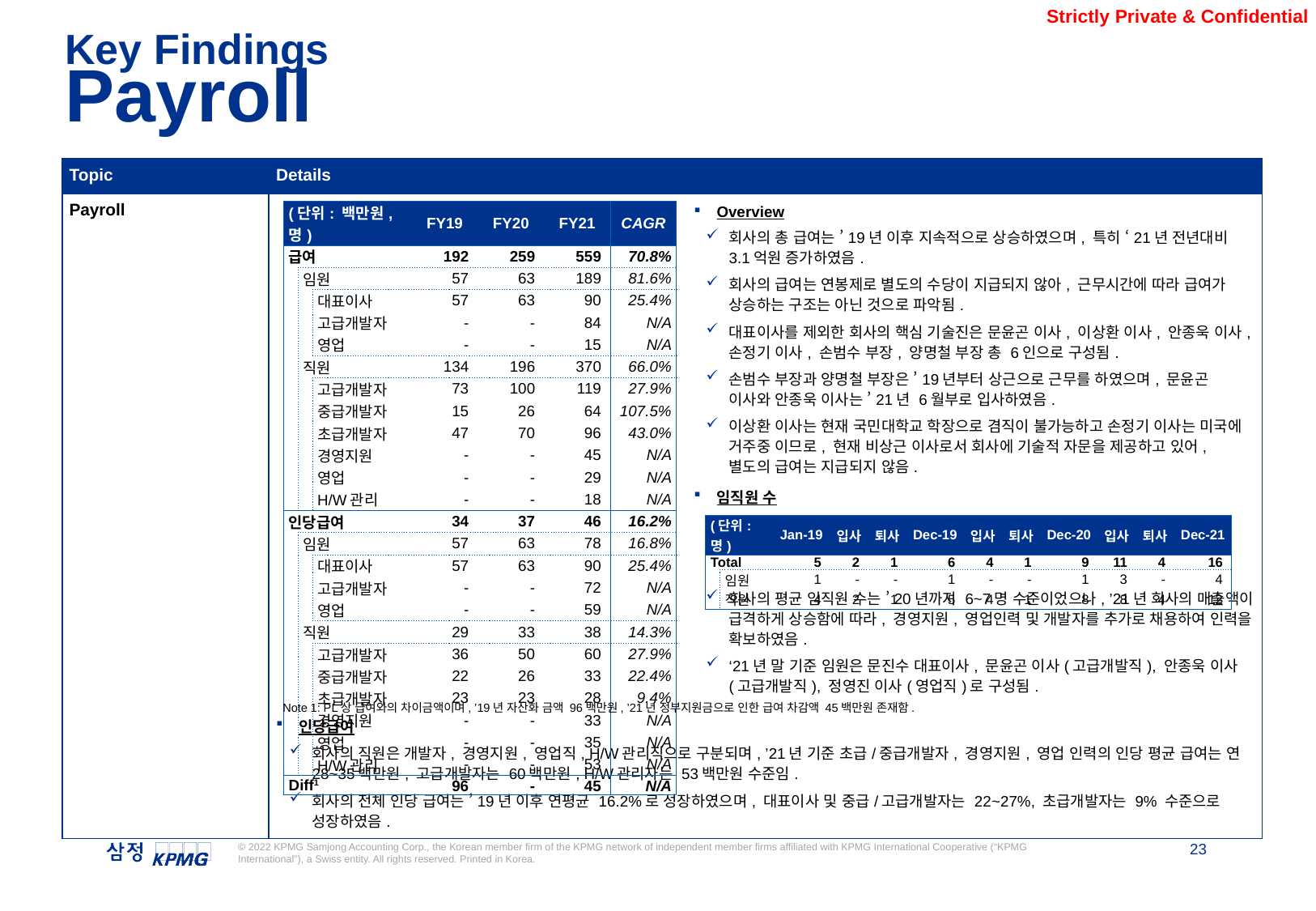

Key Findings
Payroll
| Topic | Details |
| --- | --- |
| Payroll | Overview 회사의 총 급여는 ’19년 이후 지속적으로 상승하였으며, 특히 ‘21년 전년대비 3.1억원 증가하였음. 회사의 급여는 연봉제로 별도의 수당이 지급되지 않아, 근무시간에 따라 급여가 상승하는 구조는 아닌 것으로 파악됨. 대표이사를 제외한 회사의 핵심 기술진은 문윤곤 이사, 이상환 이사, 안종욱 이사, 손정기 이사, 손범수 부장, 양명철 부장 총 6인으로 구성됨. 손범수 부장과 양명철 부장은 ’19년부터 상근으로 근무를 하였으며, 문윤곤 이사와 안종욱 이사는 ’21년 6월부로 입사하였음. 이상환 이사는 현재 국민대학교 학장으로 겸직이 불가능하고 손정기 이사는 미국에 거주중 이므로, 현재 비상근 이사로서 회사에 기술적 자문을 제공하고 있어, 별도의 급여는 지급되지 않음. 임직원 수 회사의 평균 임직원 수는 ’20년까지 6~7명 수준이었으나, ’21년 회사의 매출액이 급격하게 상승함에 따라, 경영지원, 영업인력 및 개발자를 추가로 채용하여 인력을 확보하였음. ‘21년 말 기준 임원은 문진수 대표이사, 문윤곤 이사(고급개발직), 안종욱 이사(고급개발직), 정영진 이사(영업직)로 구성됨. 인당급여 회사의 직원은 개발자, 경영지원, 영업직, H/W관리직으로 구분되며, ’21년 기준 초급/중급개발자, 경영지원, 영업 인력의 인당 평균 급여는 연 28~35백만원, 고급개발자는 60백만원, H/W관리자는 53백만원 수준임. 회사의 전체 인당 급여는 ’19년 이후 연평균 16.2%로 성장하였으며, 대표이사 및 중급/고급개발자는 22~27%, 초급개발자는 9% 수준으로 성장하였음. |
| (단위: 백만원, 명) |  |  | FY19 | FY20 | FY21 | CAGR |
| --- | --- | --- | --- | --- | --- | --- |
| 급여 |  |  | 192 | 259 | 559 | 70.8% |
|  | 임원 |  | 57 | 63 | 189 | 81.6% |
|  |  | 대표이사 | 57 | 63 | 90 | 25.4% |
|  |  | 고급개발자 | - | - | 84 | N/A |
|  |  | 영업 | - | - | 15 | N/A |
|  | 직원 |  | 134 | 196 | 370 | 66.0% |
|  |  | 고급개발자 | 73 | 100 | 119 | 27.9% |
|  |  | 중급개발자 | 15 | 26 | 64 | 107.5% |
|  |  | 초급개발자 | 47 | 70 | 96 | 43.0% |
|  |  | 경영지원 | - | - | 45 | N/A |
|  |  | 영업 | - | - | 29 | N/A |
|  |  | H/W관리 | - | - | 18 | N/A |
| 인당급여 |  |  | 34 | 37 | 46 | 16.2% |
|  | 임원 |  | 57 | 63 | 78 | 16.8% |
|  |  | 대표이사 | 57 | 63 | 90 | 25.4% |
|  |  | 고급개발자 | - | - | 72 | N/A |
|  |  | 영업 | - | - | 59 | N/A |
|  | 직원 |  | 29 | 33 | 38 | 14.3% |
|  |  | 고급개발자 | 36 | 50 | 60 | 27.9% |
|  |  | 중급개발자 | 22 | 26 | 33 | 22.4% |
|  |  | 초급개발자 | 23 | 23 | 28 | 9.4% |
|  |  | 경영지원 | - | - | 33 | N/A |
|  |  | 영업 | - | - | 35 | N/A |
|  |  | H/W관리 | - | - | 53 | N/A |
| Diff1 |  |  | 96 | - | 45 | N/A |
| (단위: 명) |  | Jan-19 | 입사 | 퇴사 | Dec-19 | 입사 | 퇴사 | Dec-20 | 입사 | 퇴사 | Dec-21 |
| --- | --- | --- | --- | --- | --- | --- | --- | --- | --- | --- | --- |
| Total |  | 5 | 2 | 1 | 6 | 4 | 1 | 9 | 11 | 4 | 16 |
|  | 임원 | 1 | - | - | 1 | - | - | 1 | 3 | - | 4 |
|  | 직원 | 4 | 2 | 1 | 5 | 4 | 1 | 8 | 8 | 4 | 12 |
Note 1: PL상 급여와의 차이금액이며, ’19년 자산화 금액 96백만원, ’21년 정부지원금으로 인한 급여 차감액 45백만원 존재함.